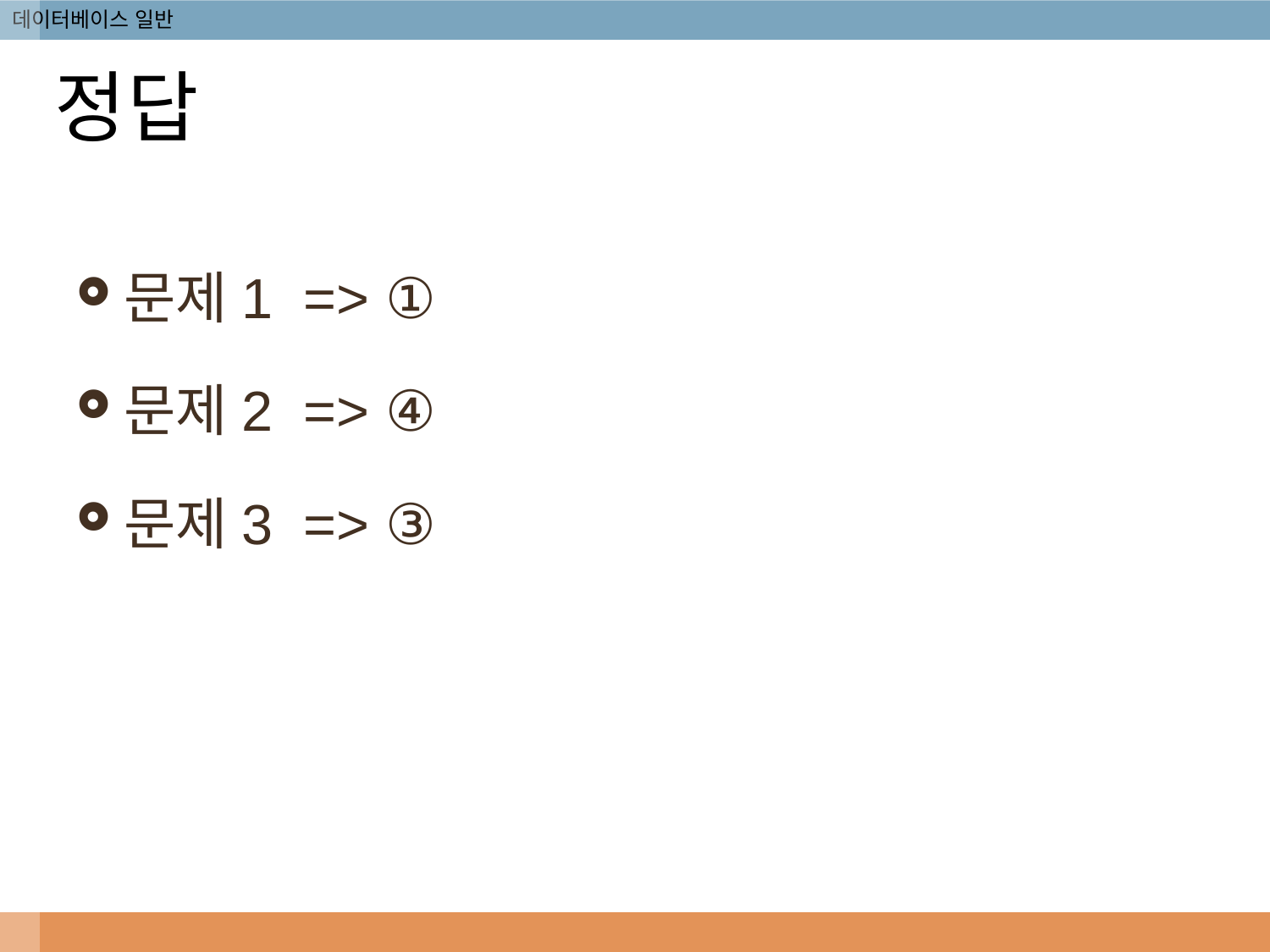

# 정답
문제1  => ①
문제2  => ④
문제3  => ③